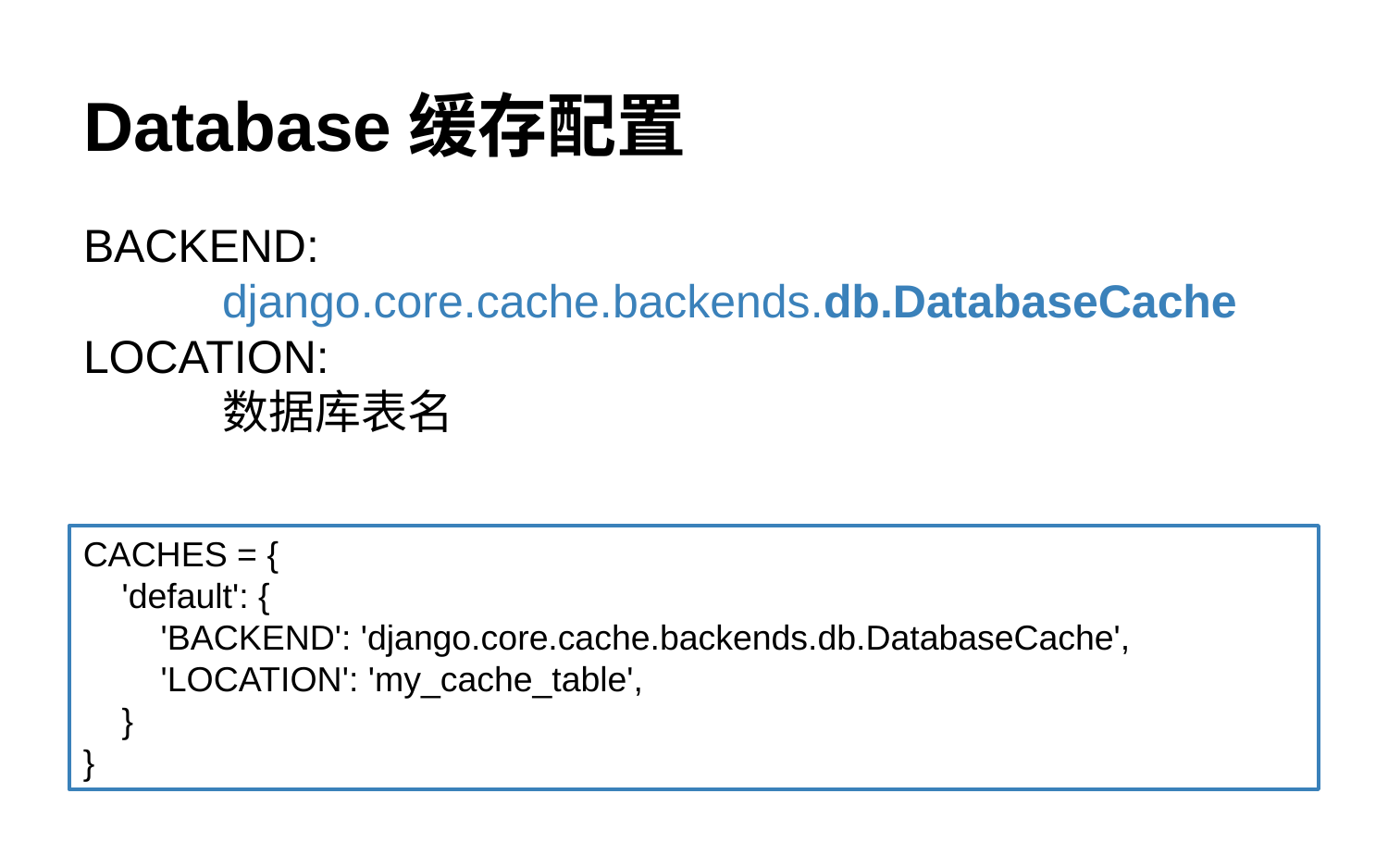

# Database缓存配置
BACKEND:
	django.core.cache.backends.db.DatabaseCache
LOCATION:
	数据库表名

CACHES = {
    'default': {
        'BACKEND': 'django.core.cache.backends.db.DatabaseCache',
        'LOCATION': 'my_cache_table',
    }
}